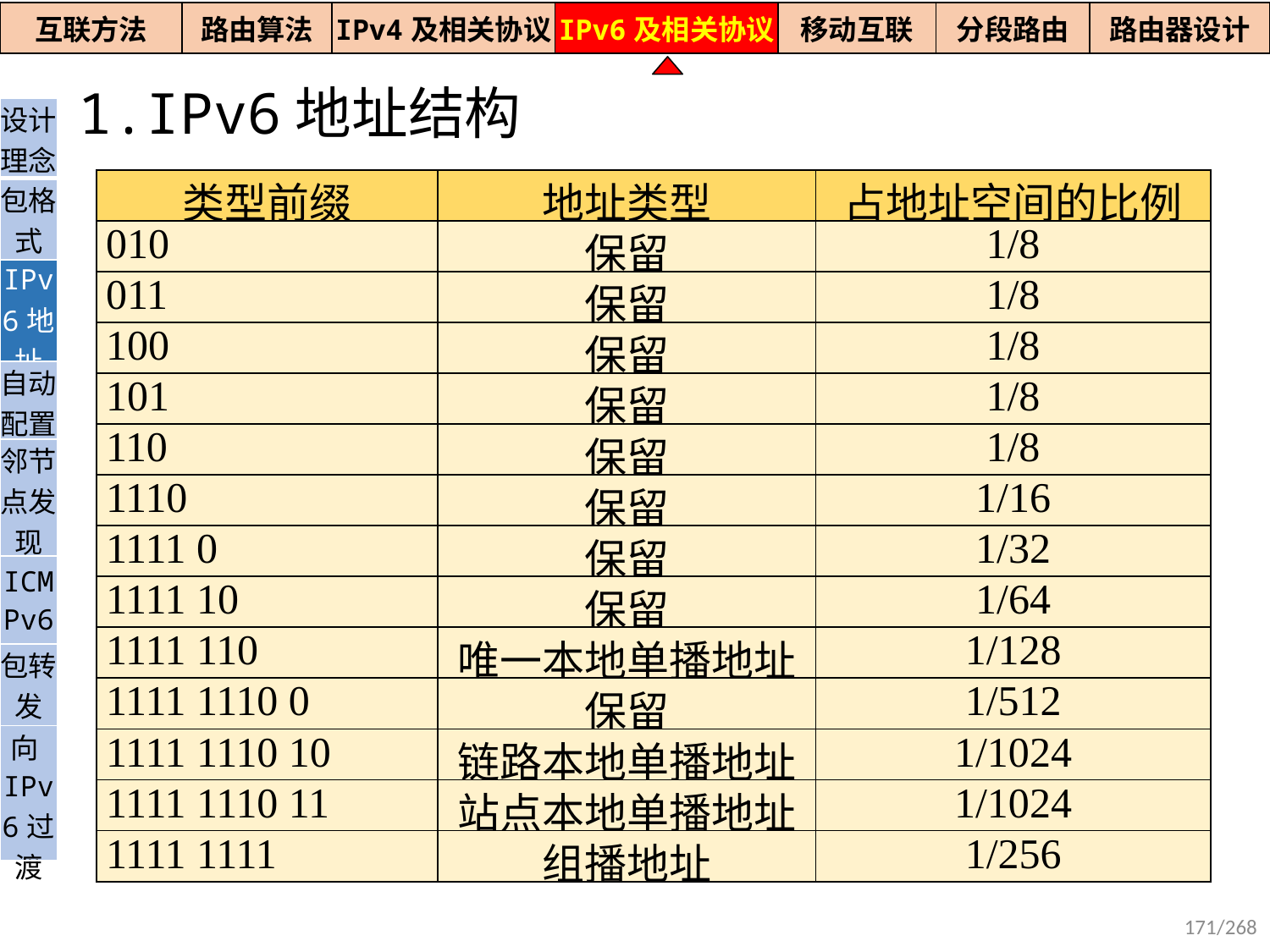

| 互联方法 | 路由算法 | IPv4及相关协议 | IPv6及相关协议 | 移动互联 | 分段路由 | 路由器设计 |
| --- | --- | --- | --- | --- | --- | --- |

1.IPv6地址结构
| 设计理念 |
| --- |
| 包格式 |
| IPv6地址 |
| 自动配置 |
| 邻节点发现 |
| ICMPv6 |
| 包转发 |
| 向IPv6过渡 |
| 类型前缀 | 地址类型 | 占地址空间的比例 |
| --- | --- | --- |
| 010 | 保留 | 1/8 |
| 011 | 保留 | 1/8 |
| 100 | 保留 | 1/8 |
| 101 | 保留 | 1/8 |
| 110 | 保留 | 1/8 |
| 1110 | 保留 | 1/16 |
| 1111 0 | 保留 | 1/32 |
| 1111 10 | 保留 | 1/64 |
| 1111 110 | 唯一本地单播地址 | 1/128 |
| 1111 1110 0 | 保留 | 1/512 |
| 1111 1110 10 | 链路本地单播地址 | 1/1024 |
| 1111 1110 11 | 站点本地单播地址 | 1/1024 |
| 1111 1111 | 组播地址 | 1/256 |
171/268